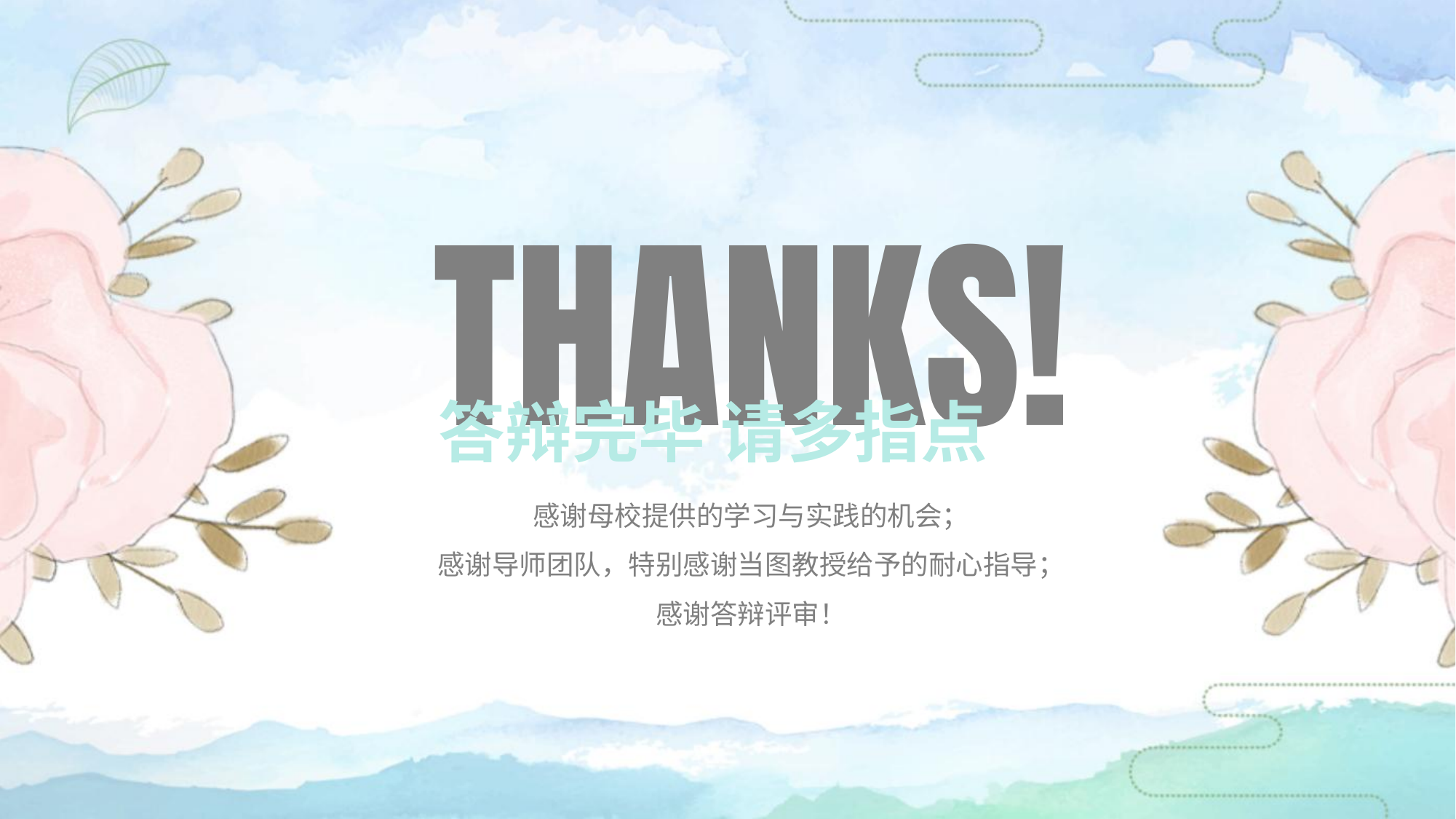

THANKS!
感谢母校提供的学习与实践的机会；
感谢导师团队，特别感谢当图教授给予的耐心指导；
感谢答辩评审！

答辩完毕 请多指点